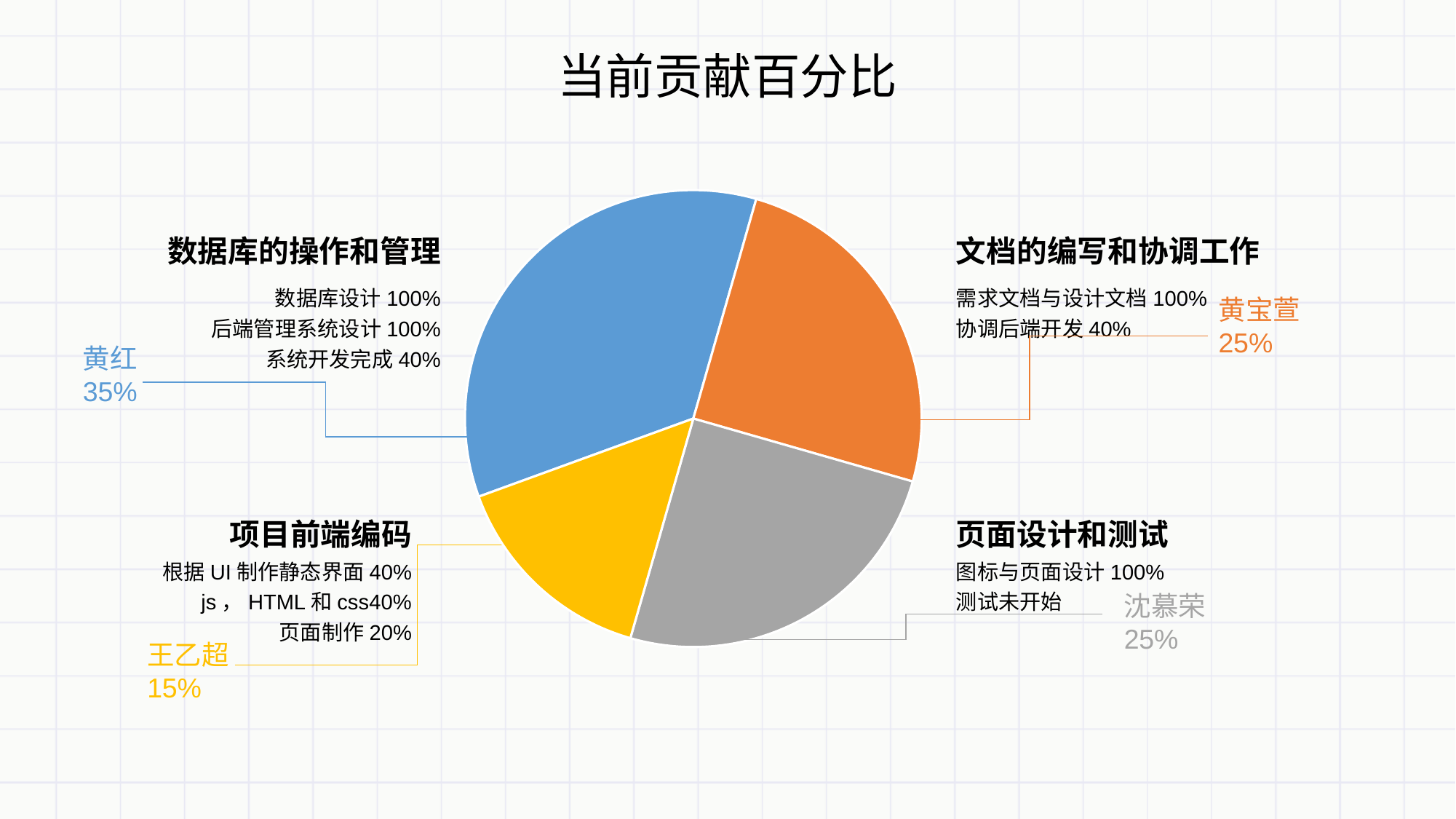

当前贡献百分比

### Chart

| Category | 销售额 |
|---|---|
| 第一季度 | 35.0 |
| 第二季度 | 25.0 |
| 第三季度 | 25.0 |
| 第四季度 | 15.0 |
数据库的操作和管理
数据库设计100%
后端管理系统设计100%
系统开发完成40%
文档的编写和协调工作
需求文档与设计文档100%
协调后端开发40%
黄宝萱25%
黄红35%
项目前端编码
根据UI制作静态界面40%
js，HTML和css40%
页面制作20%

页面设计和测试
图标与页面设计100%
测试未开始
沈慕荣
25%

王乙超15%